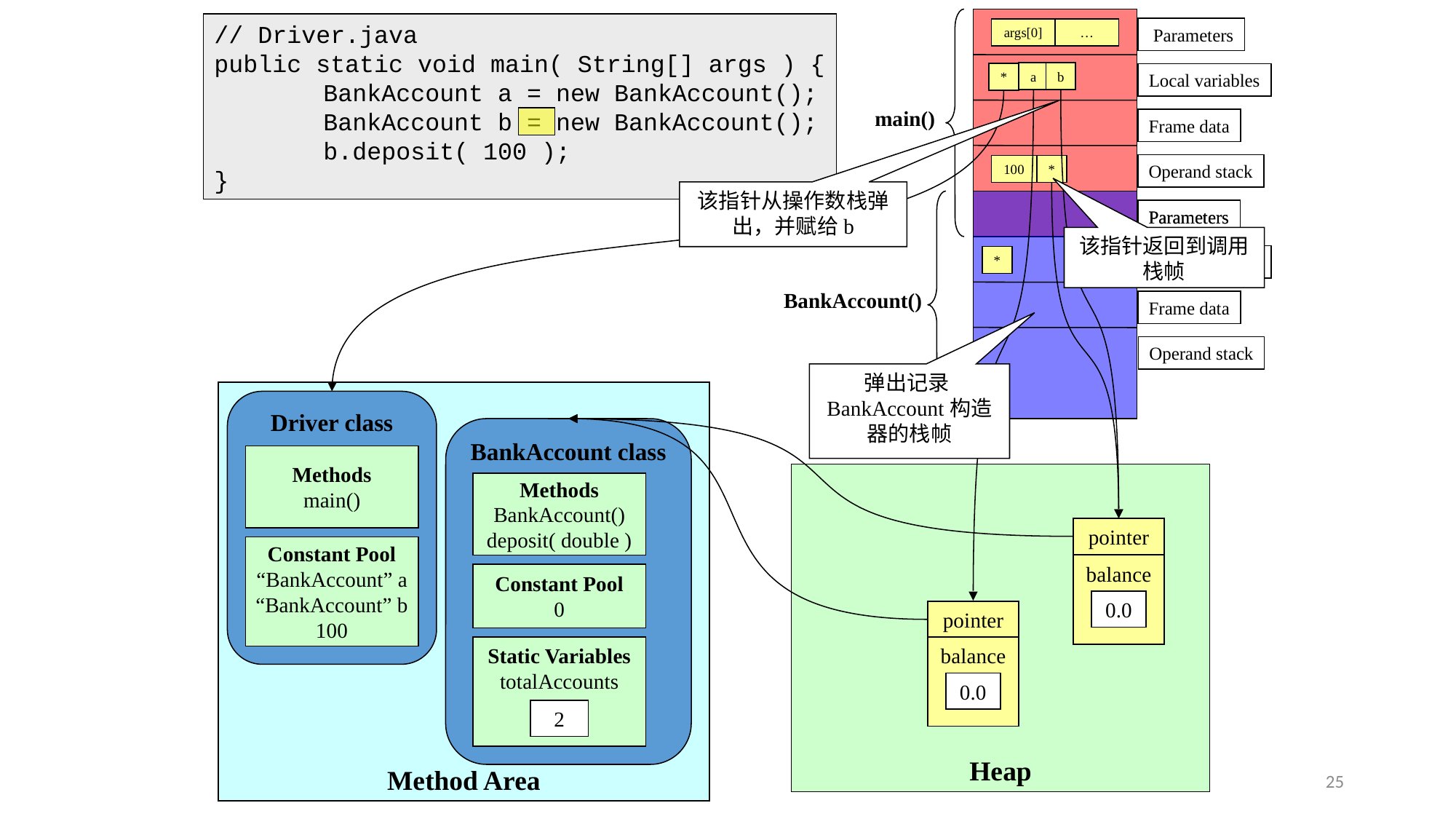

// Driver.java
public static void main( String[] args ) {
	BankAccount a = new BankAccount();
	BankAccount b = new BankAccount();
	b.deposit( 100 );
}
args[0]
…
 Parameters

a
b
*
Local variables
main()

Frame data

100
*
Operand stack
该指针从操作数栈弹出，并赋给b

Parameters
Parameters
BankAccount()

Frame data

Operand stack
Local variables
该指针返回到调用栈帧
*
弹出记录BankAccount构造器的栈帧
Method Area
Driver class
BankAccount class

Methods
BankAccount()
deposit( double )
Constant Pool
0
pointer
Methods
main()
Heap
pointer
Constant Pool
“BankAccount” a
“BankAccount” b
100
balance
0.0
Static Variables
totalAccounts
2
balance
0.0
25